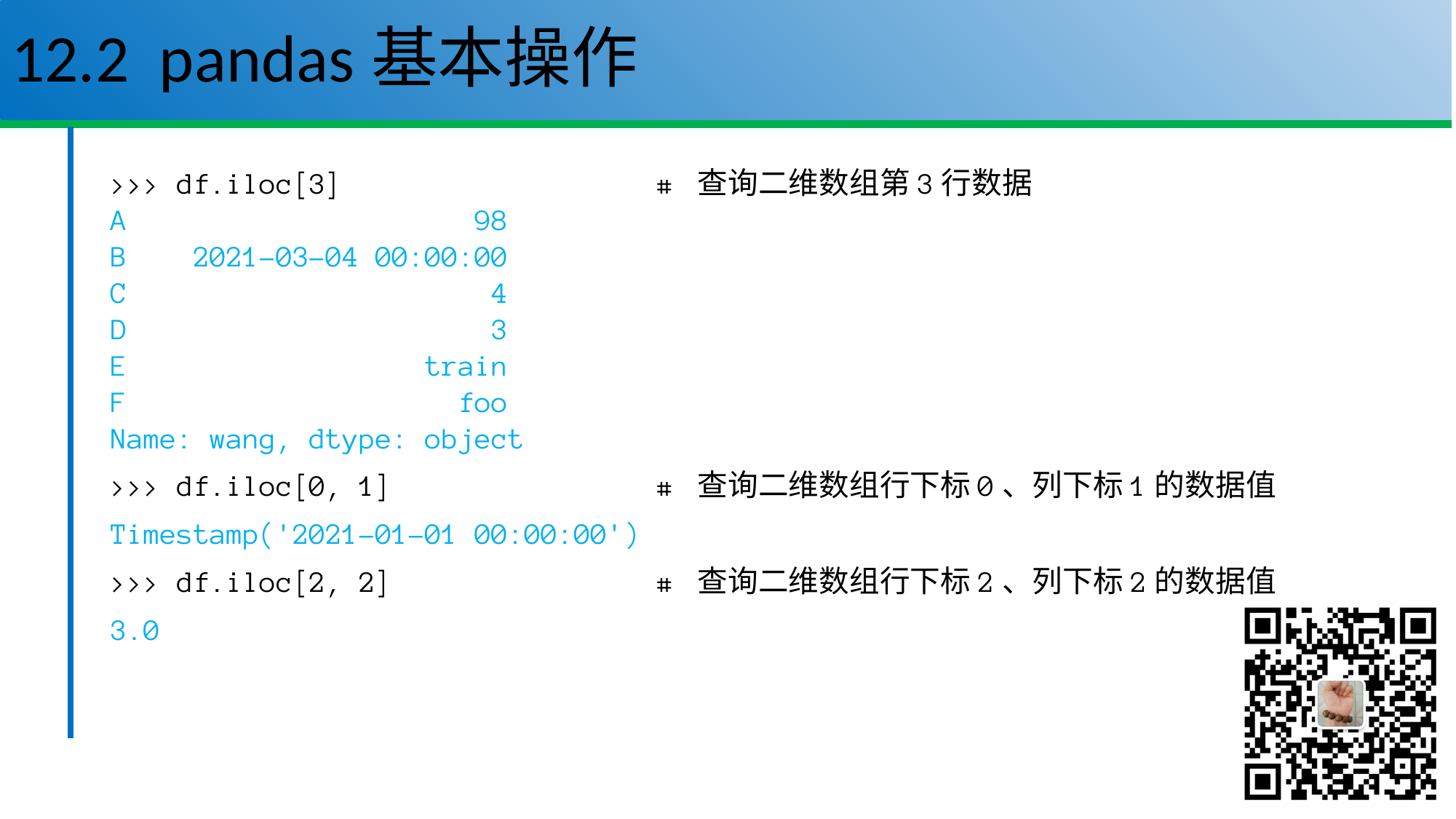

# 12.2  pandas基本操作
>>> df.iloc[3]                   # 查询二维数组第3行数据
A                     98
B    2021-03-04 00:00:00
C                      4
D                      3
E                  train
F                    foo
Name: wang, dtype: object
>>> df.iloc[0, 1]                # 查询二维数组行下标0、列下标1的数据值
Timestamp('2021-01-01 00:00:00')
>>> df.iloc[2, 2]                # 查询二维数组行下标2、列下标2的数据值
3.0
45